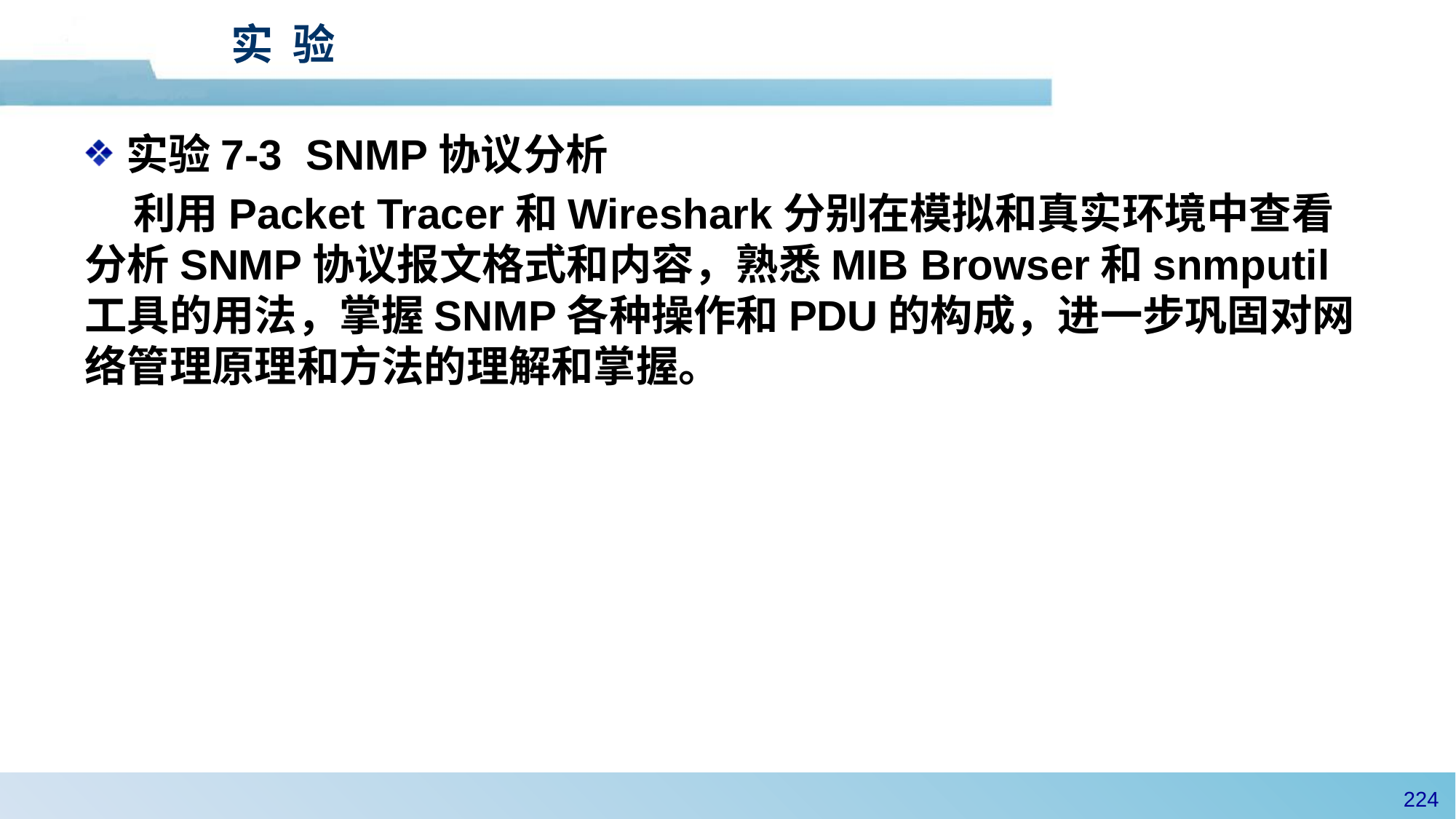

# 实  验
实验7-3  SNMP协议分析
    利用Packet Tracer和Wireshark分别在模拟和真实环境中查看分析SNMP协议报文格式和内容，熟悉MIB Browser和snmputil工具的用法，掌握SNMP各种操作和PDU的构成，进一步巩固对网络管理原理和方法的理解和掌握。
224